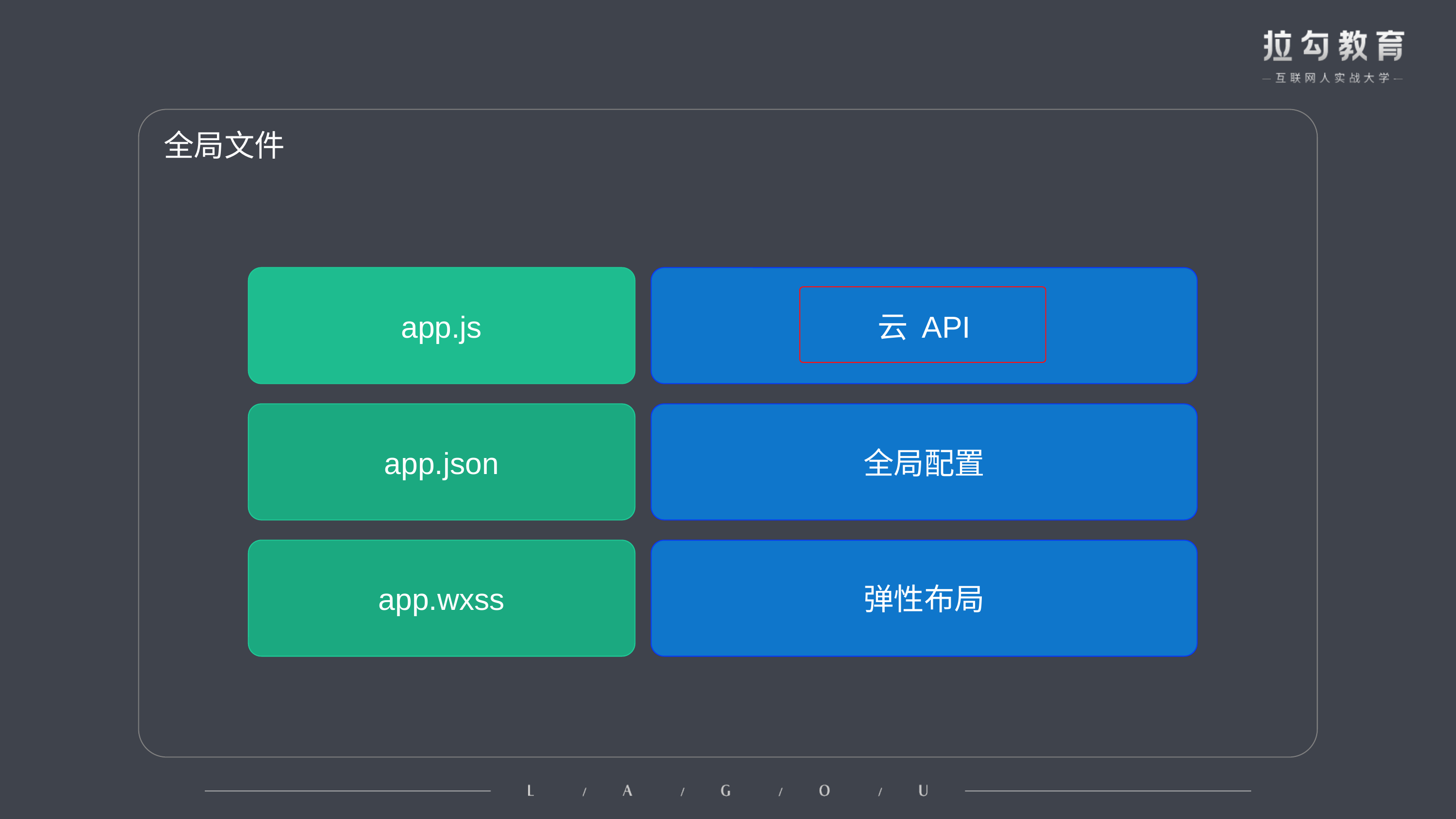

全局文件
app.js
云 API

app.json
全局配置
app.wxss
弹性布局